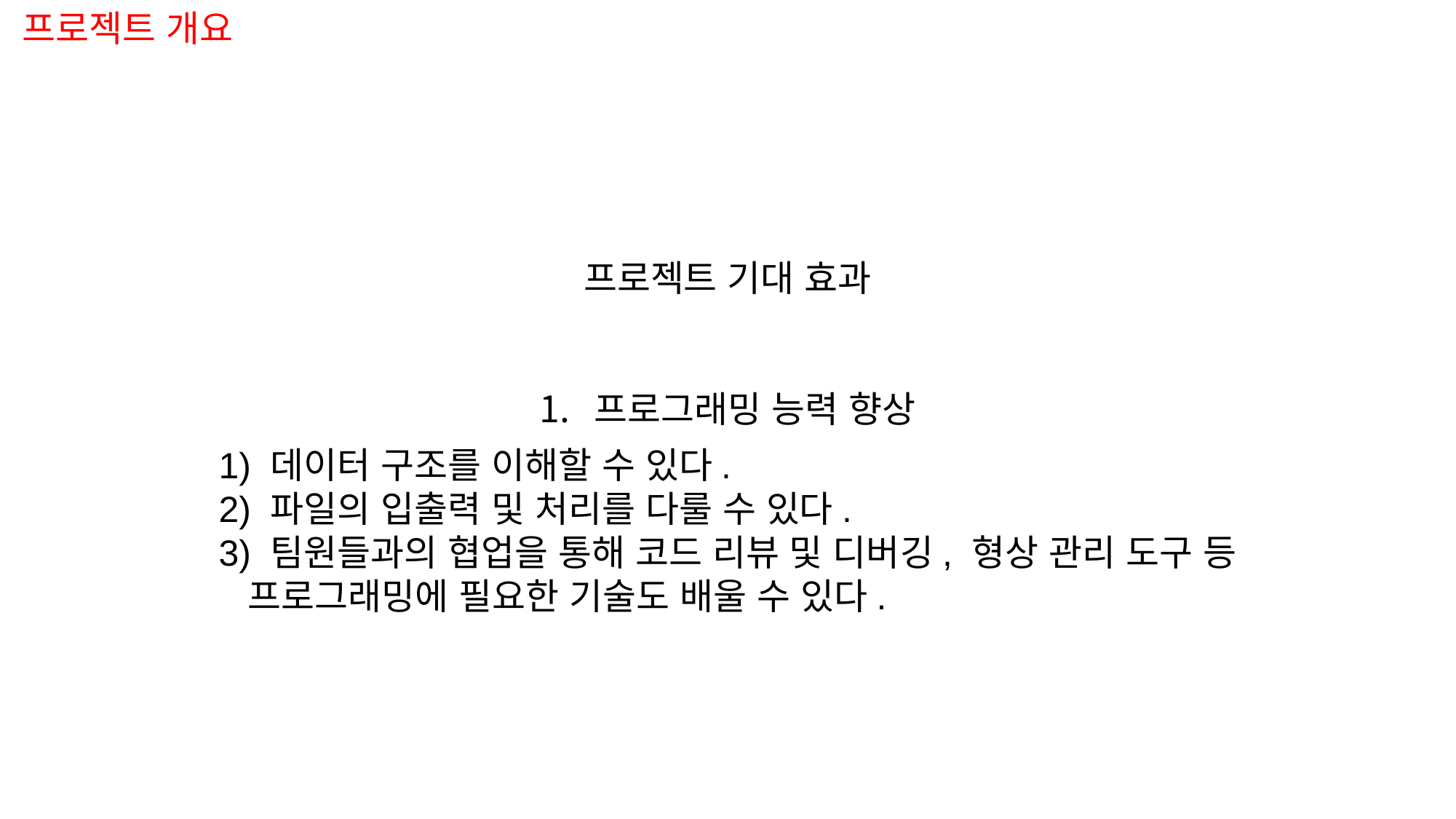

프로젝트 개요
프로젝트 기대 효과

프로그래밍 능력 향상
1) 데이터 구조를 이해할 수 있다.
2) 파일의 입출력 및 처리를 다룰 수 있다.
3) 팀원들과의 협업을 통해 코드 리뷰 및 디버깅, 형상 관리 도구 등
  프로그래밍에 필요한 기술도 배울 수 있다.